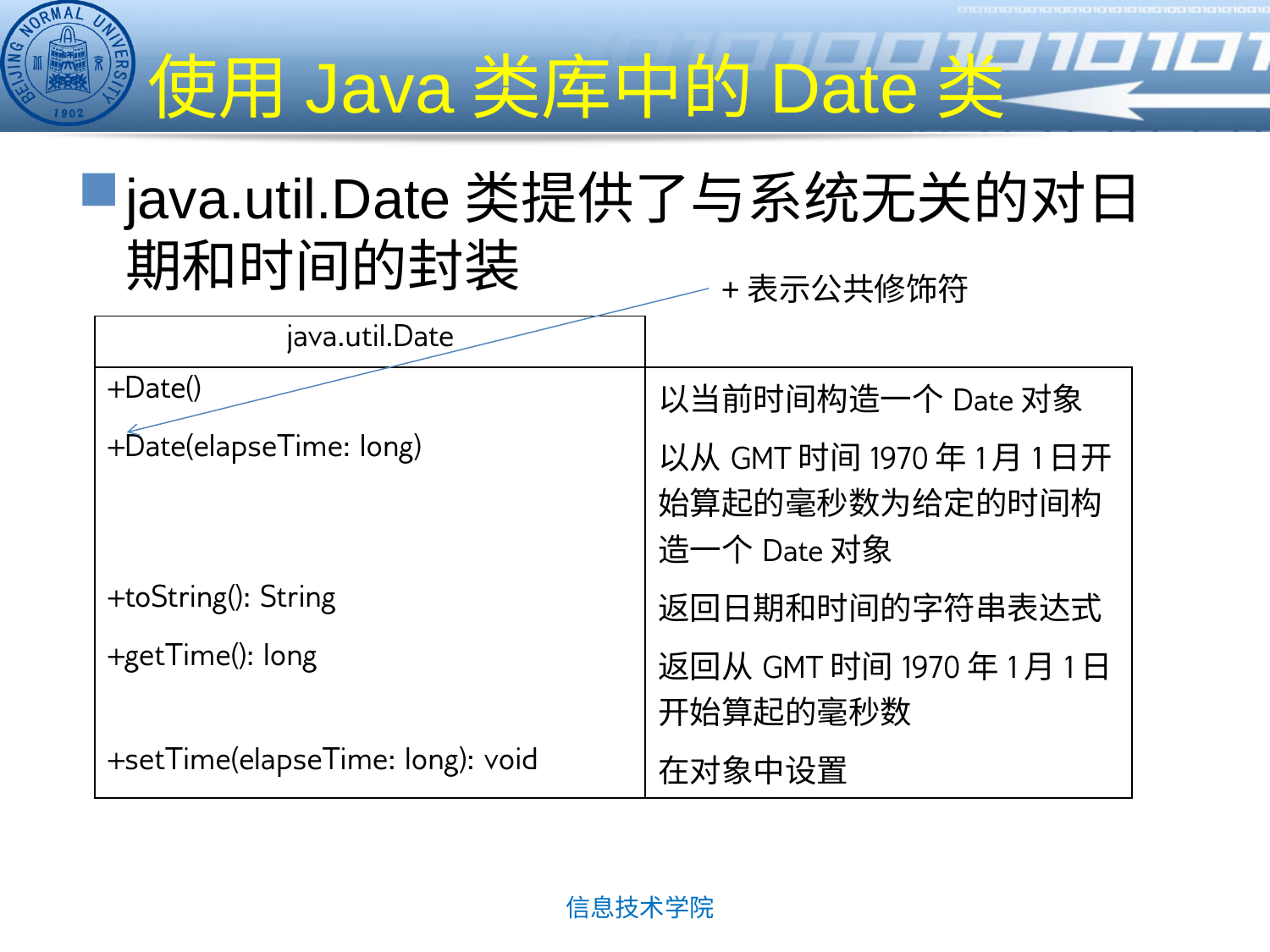

# 使用Java类库中的Date类
java.util.Date类提供了与系统无关的对日期和时间的封装

+表示公共修饰符
| java.util.Date |  |
| --- | --- |
| +Date() | 以当前时间构造一个Date对象 |
| +Date(elapseTime: long) | 以从GMT时间1970年1月1日开始算起的毫秒数为给定的时间构造一个Date对象 |
| +toString(): String | 返回日期和时间的字符串表达式 |
| +getTime(): long | 返回从GMT时间1970年1月1日开始算起的毫秒数 |
| +setTime(elapseTime: long): void | 在对象中设置 |
23